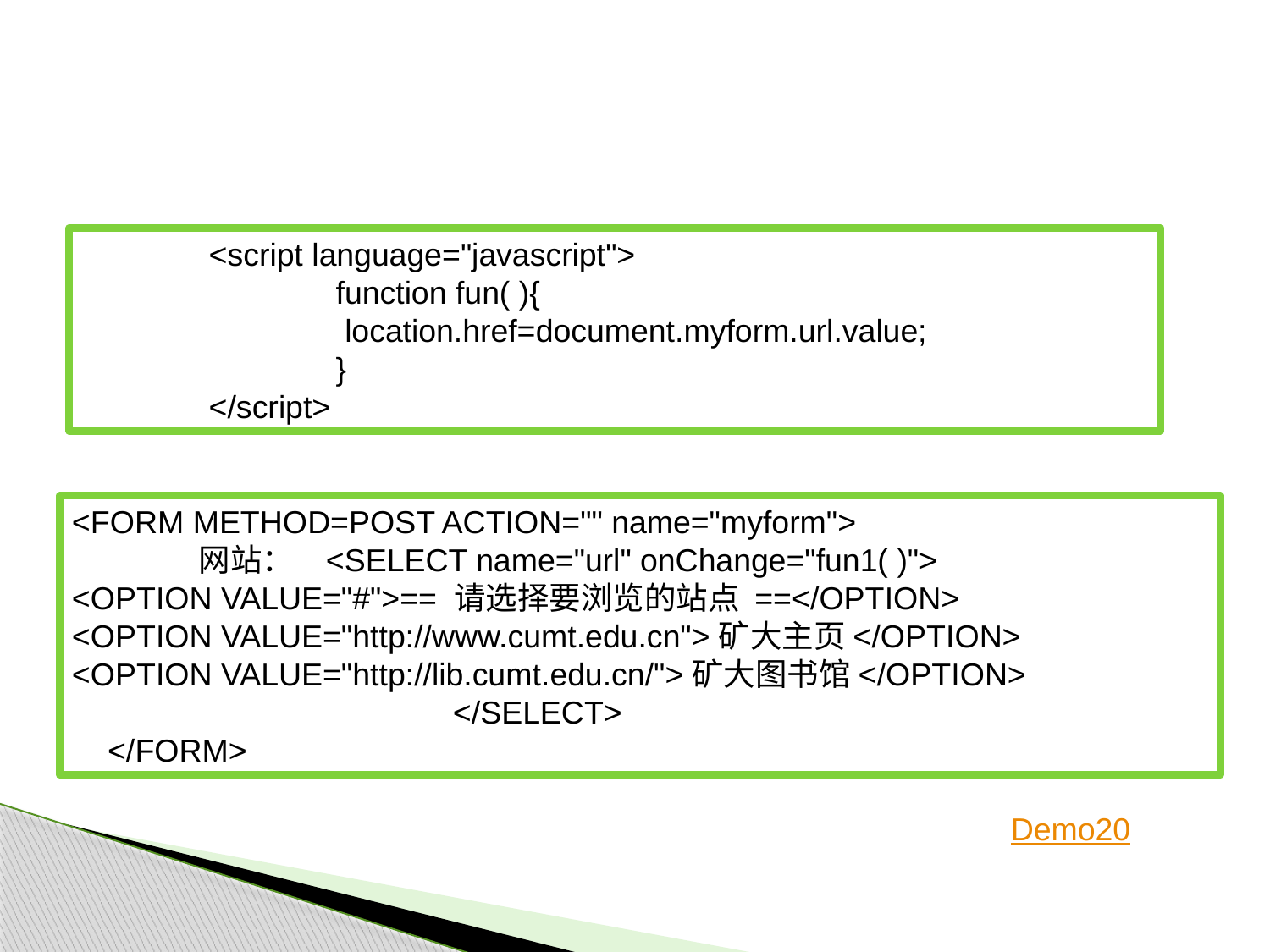

#

	<script language="javascript">
		function fun( ){
		 location.href=document.myform.url.value;
		}
	</script>
<FORM METHOD=POST ACTION="" name="myform">
	网站：	<SELECT name="url" onChange="fun1( )">
<OPTION VALUE="#">== 请选择要浏览的站点 ==</OPTION>
<OPTION VALUE="http://www.cumt.edu.cn">矿大主页</OPTION>
<OPTION VALUE="http://lib.cumt.edu.cn/">矿大图书馆</OPTION>
			</SELECT>
    </FORM>
Demo20